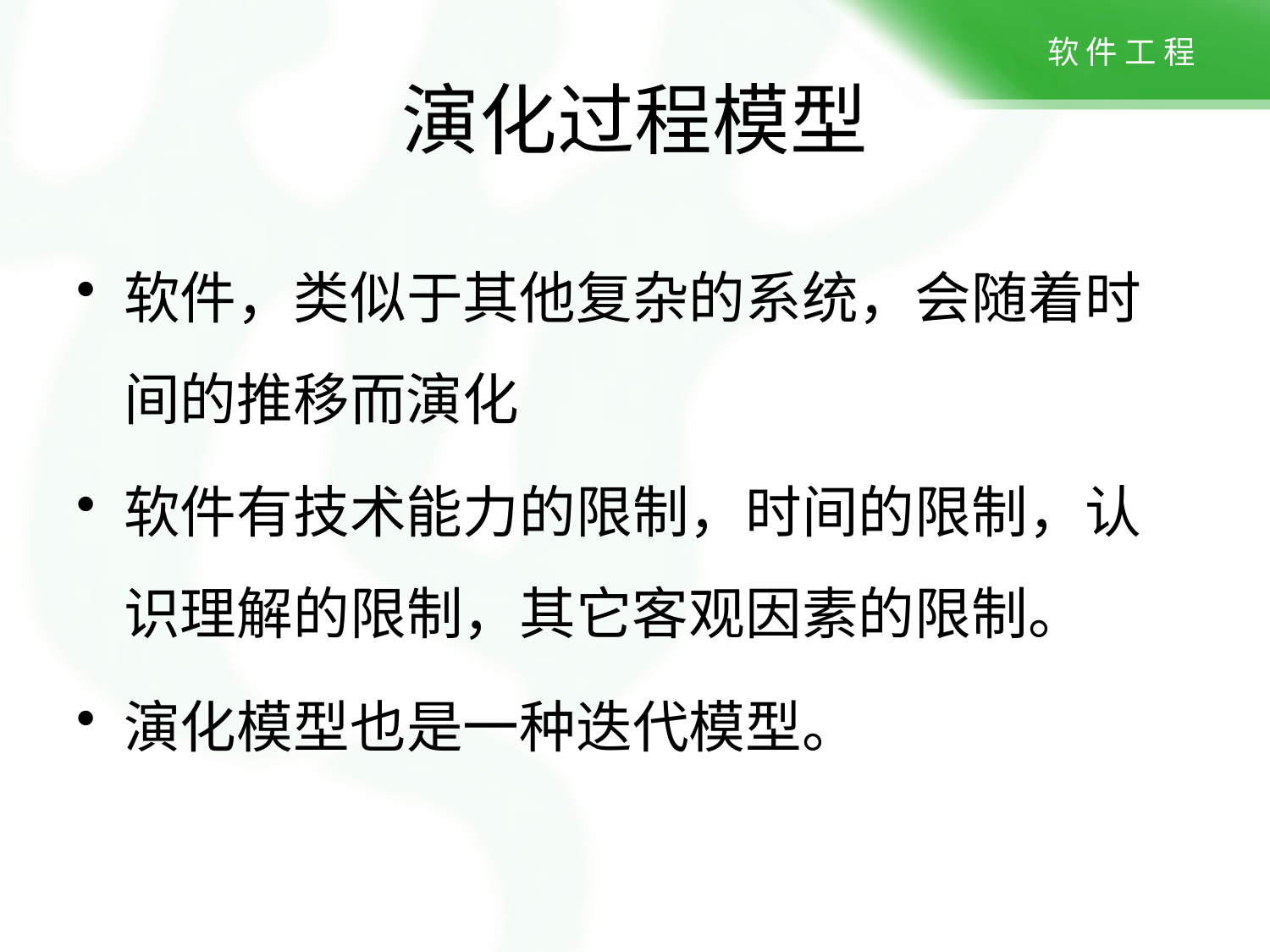

# 演化过程模型
软件，类似于其他复杂的系统，会随着时间的推移而演化
软件有技术能力的限制，时间的限制，认识理解的限制，其它客观因素的限制。
演化模型也是一种迭代模型。